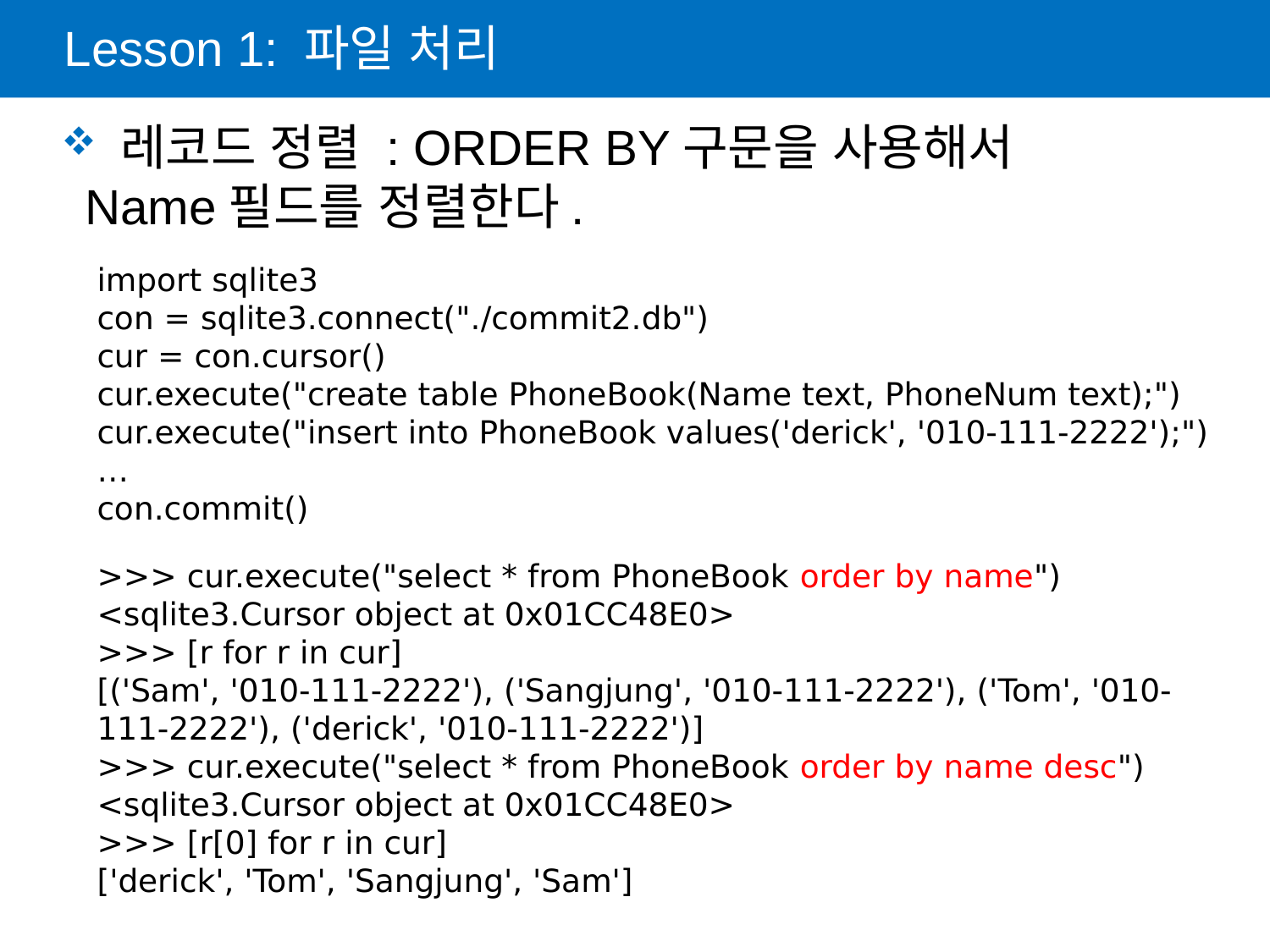

# Lesson 1: 파일 처리
 레코드 정렬 : ORDER BY구문을 사용해서 Name필드를 정렬한다.
import sqlite3
con = sqlite3.connect("./commit2.db")
cur = con.cursor()
cur.execute("create table PhoneBook(Name text, PhoneNum text);")
cur.execute("insert into PhoneBook values('derick', '010-111-2222');")
…
con.commit()
>>> cur.execute("select * from PhoneBook order by name")
<sqlite3.Cursor object at 0x01CC48E0>
>>> [r for r in cur]
[('Sam', '010-111-2222'), ('Sangjung', '010-111-2222'), ('Tom', '010-111-2222'), ('derick', '010-111-2222')]
>>> cur.execute("select * from PhoneBook order by name desc")
<sqlite3.Cursor object at 0x01CC48E0>
>>> [r[0] for r in cur]
['derick', 'Tom', 'Sangjung', 'Sam']